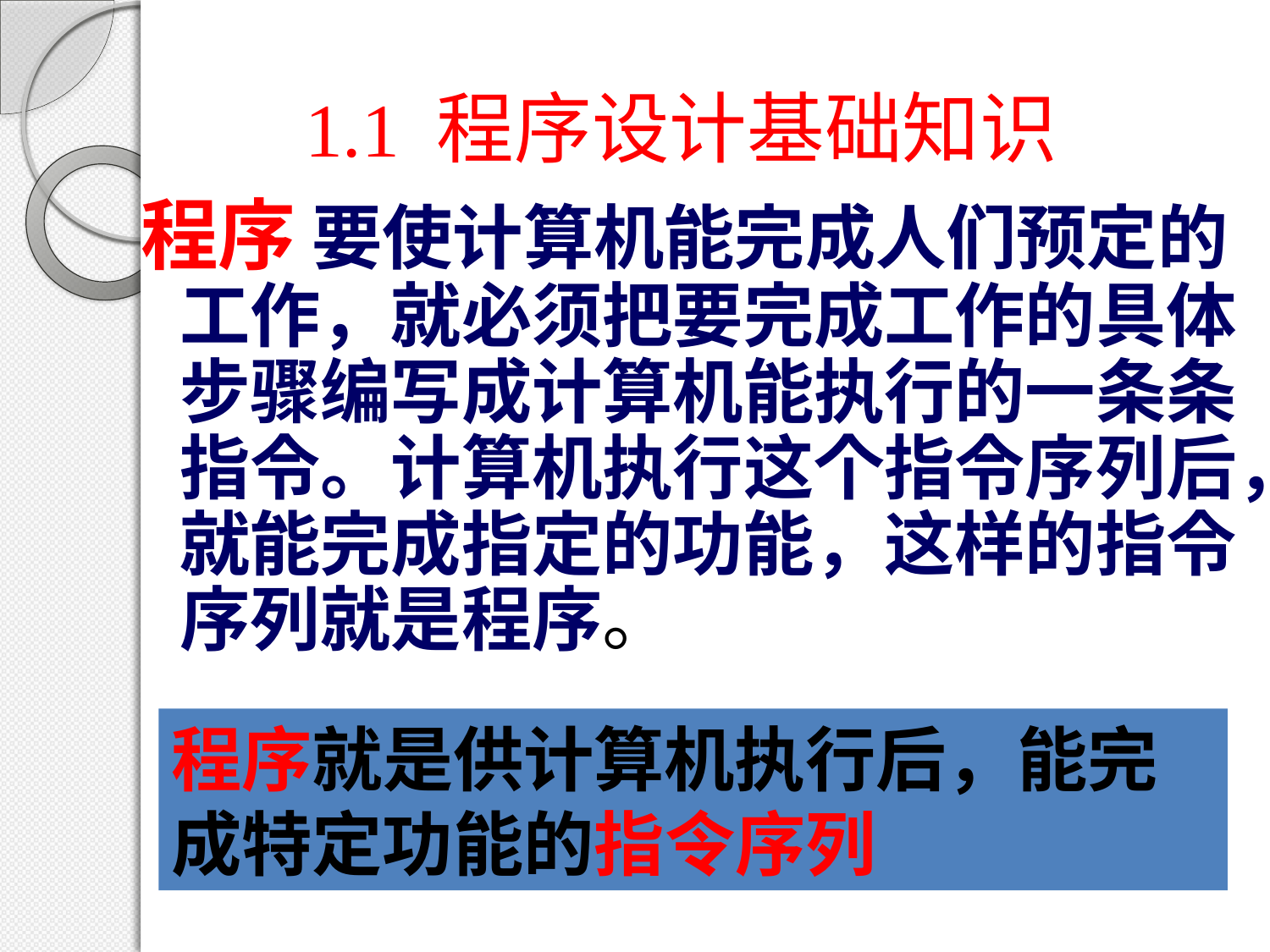

# 1.1 程序设计基础知识
程序 要使计算机能完成人们预定的工作，就必须把要完成工作的具体步骤编写成计算机能执行的一条条指令。计算机执行这个指令序列后，就能完成指定的功能，这样的指令序列就是程序。
程序就是供计算机执行后，能完成特定功能的指令序列
4